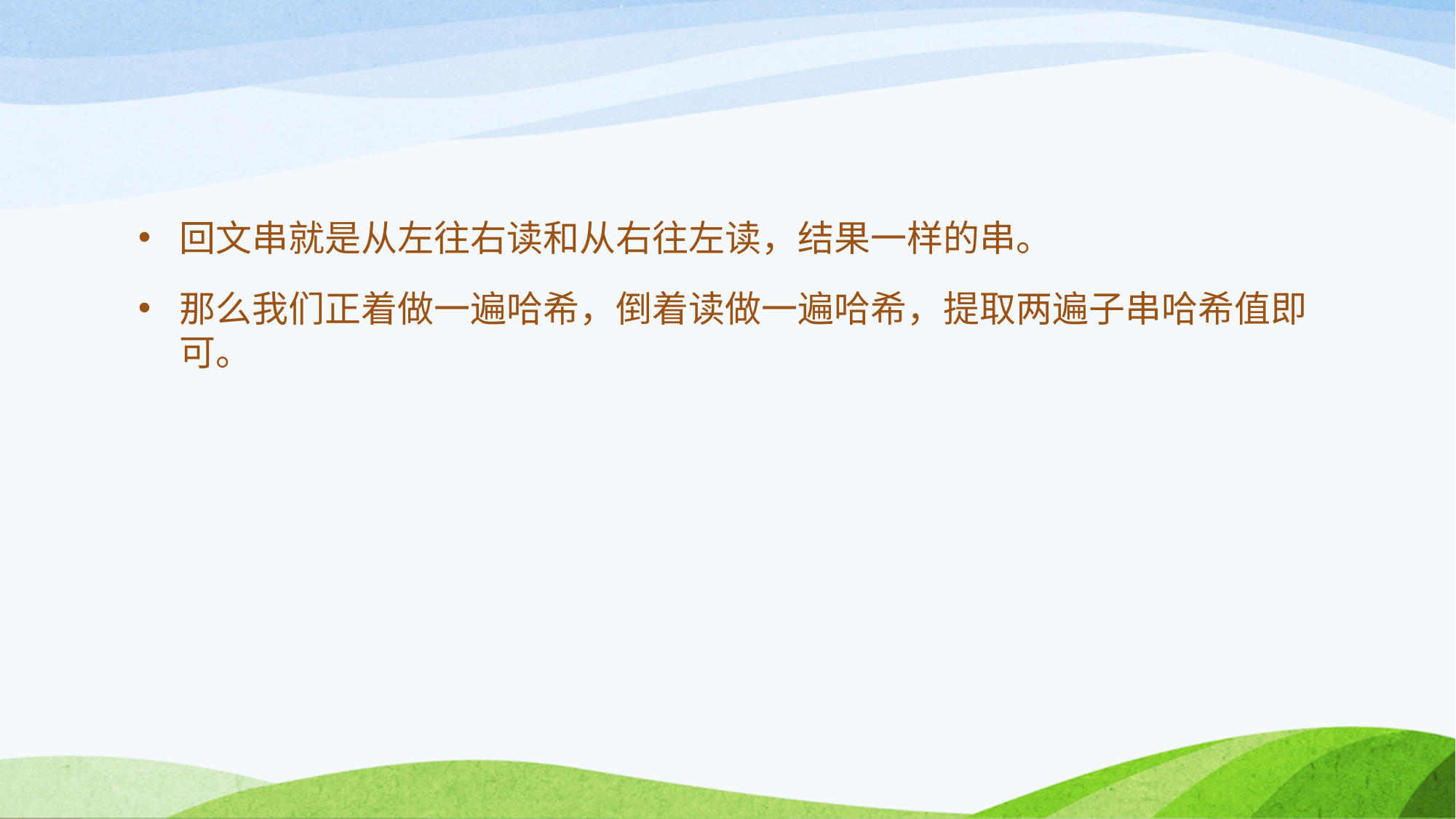

#
回文串就是从左往右读和从右往左读，结果一样的串。
那么我们正着做一遍哈希，倒着读做一遍哈希，提取两遍子串哈希值即可。